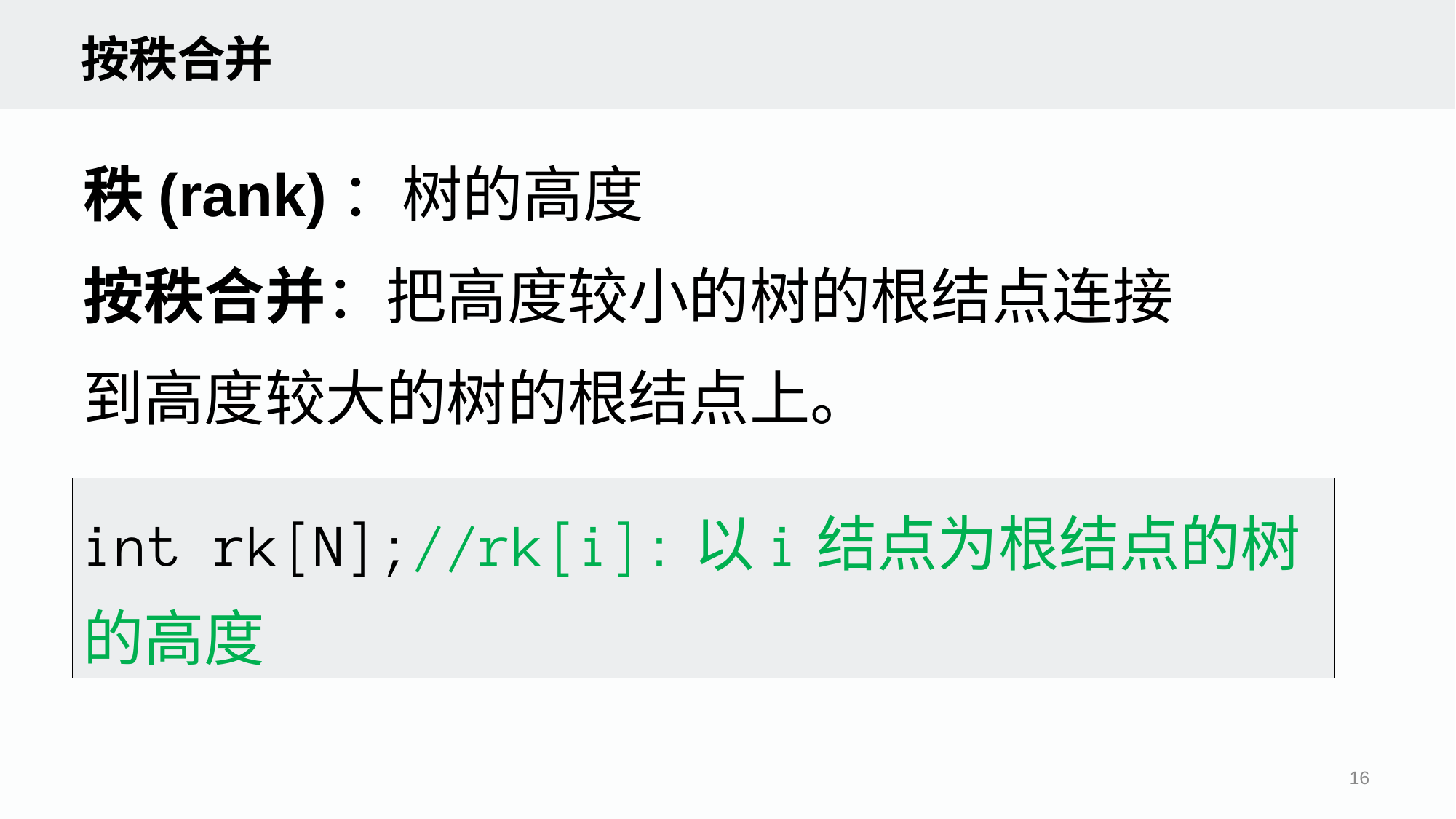

按秩合并
秩(rank)：树的高度
按秩合并：把高度较小的树的根结点连接到高度较大的树的根结点上。
int rk[N];//rk[i]:以i结点为根结点的树的高度
16